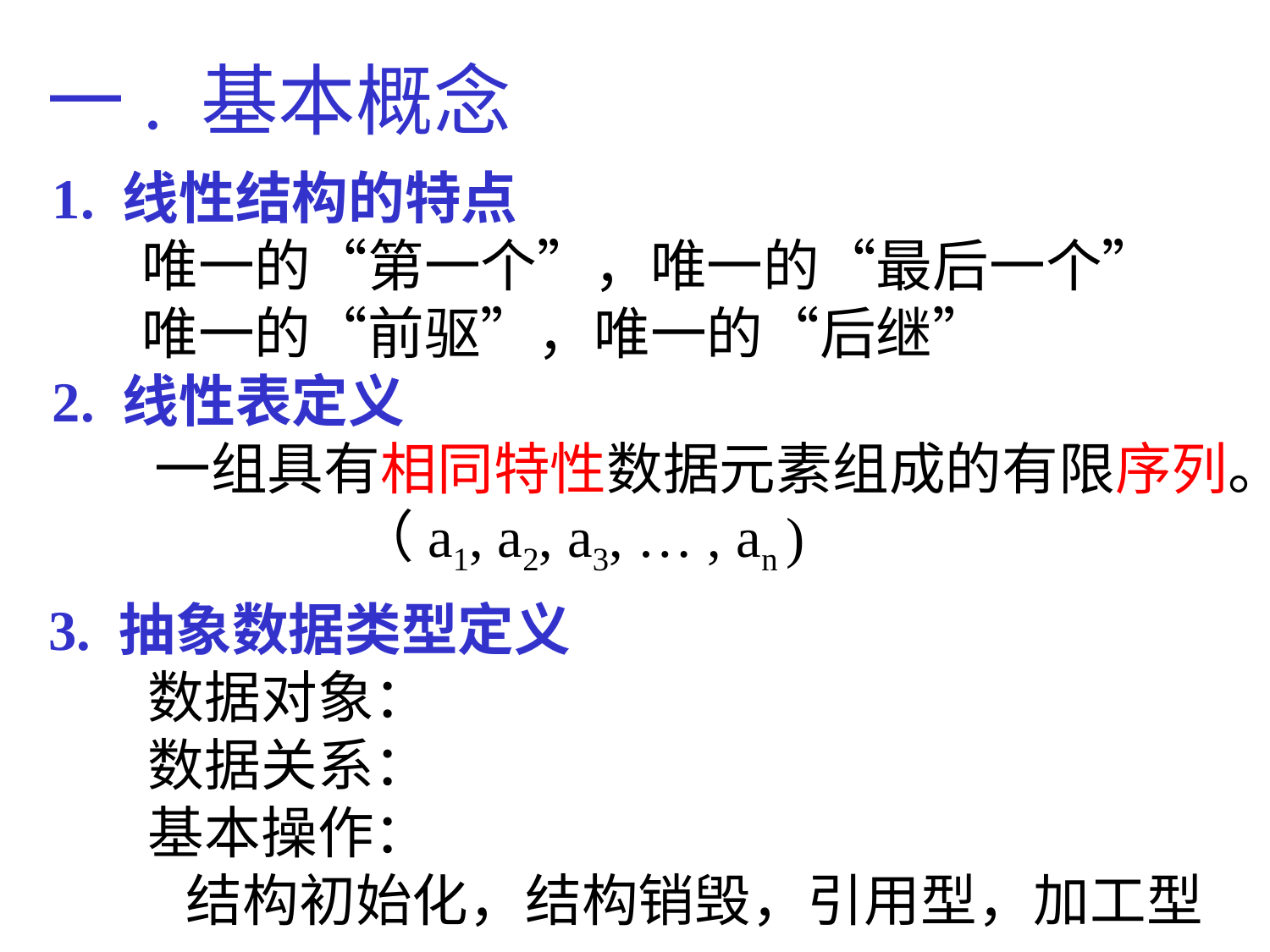

一. 基本概念
1. 线性结构的特点
      唯一的“第一个”，唯一的“最后一个”
      唯一的“前驱”，唯一的“后继”
2. 线性表定义
       一组具有相同特性数据元素组成的有限序列。
                       （a1, a2, a3, … , an )
  3. 抽象数据类型定义
         数据对象：
         数据关系：
         基本操作：
            结构初始化，结构销毁，引用型，加工型